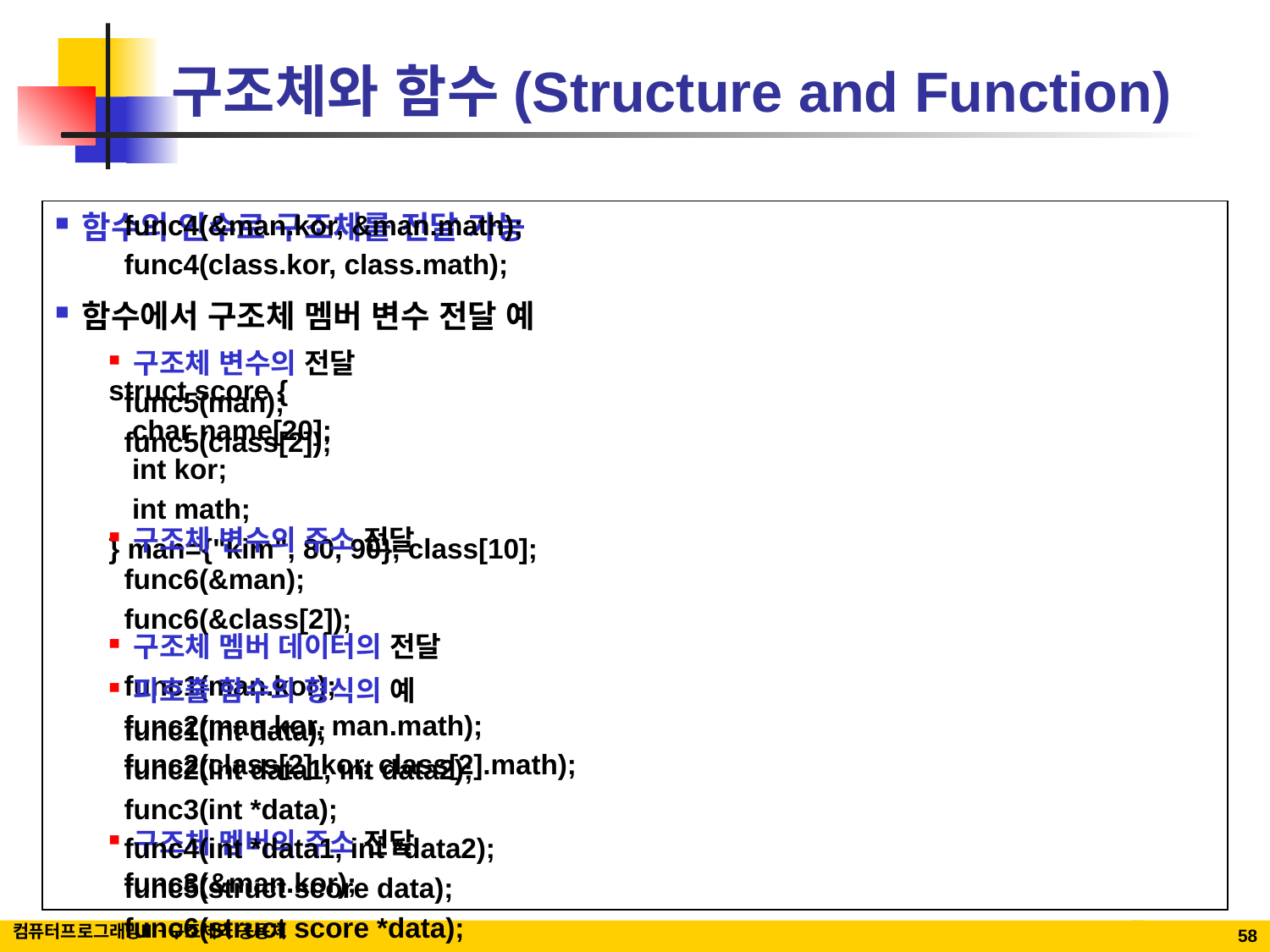

# 구조체와 함수(Structure and Function)
함수의 인수로 구조체를 전달 가능

함수에서 구조체 멤버 변수 전달 예

struct score {
   char name[20];
   int kor;
   int math;
} man={"kim", 80, 90}, class[10];

구조체 멤버 데이터의 전달
  func1(man.kor);
  func2(man.kor, man.math);
  func2(class[2].kor, class[2].math);

구조체 멤버의 주소 전달
  func3(&man.kor);
  func4(&man.kor, &man.math);
  func4(class.kor, class.math);

구조체 변수의 전달
  func5(man);
  func5(class[2]);

구조체 변수의 주소 전달
  func6(&man);
  func6(&class[2]);

피호출 함수의 형식의 예
  func1(int data);
  func2(int data1, int data2);
  func3(int *data);
  func4(int *data1, int *data2);
  func5(struct score data);
  func6(struct score *data);
컴퓨터프로그래밍II - 구조체와 공용체
58